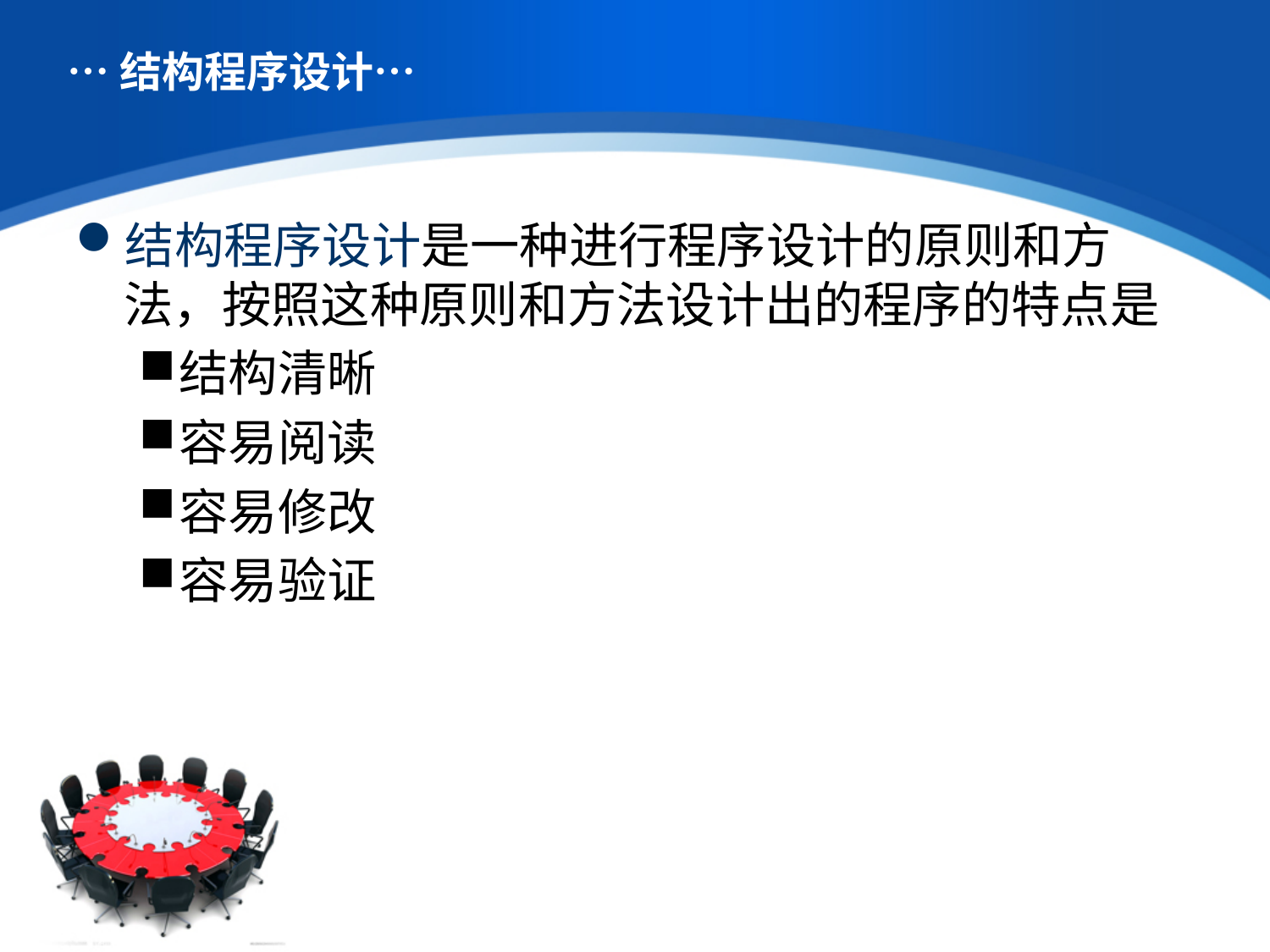

# …结构程序设计…
结构程序设计是一种进行程序设计的原则和方法，按照这种原则和方法设计出的程序的特点是
结构清晰
容易阅读
容易修改
容易验证